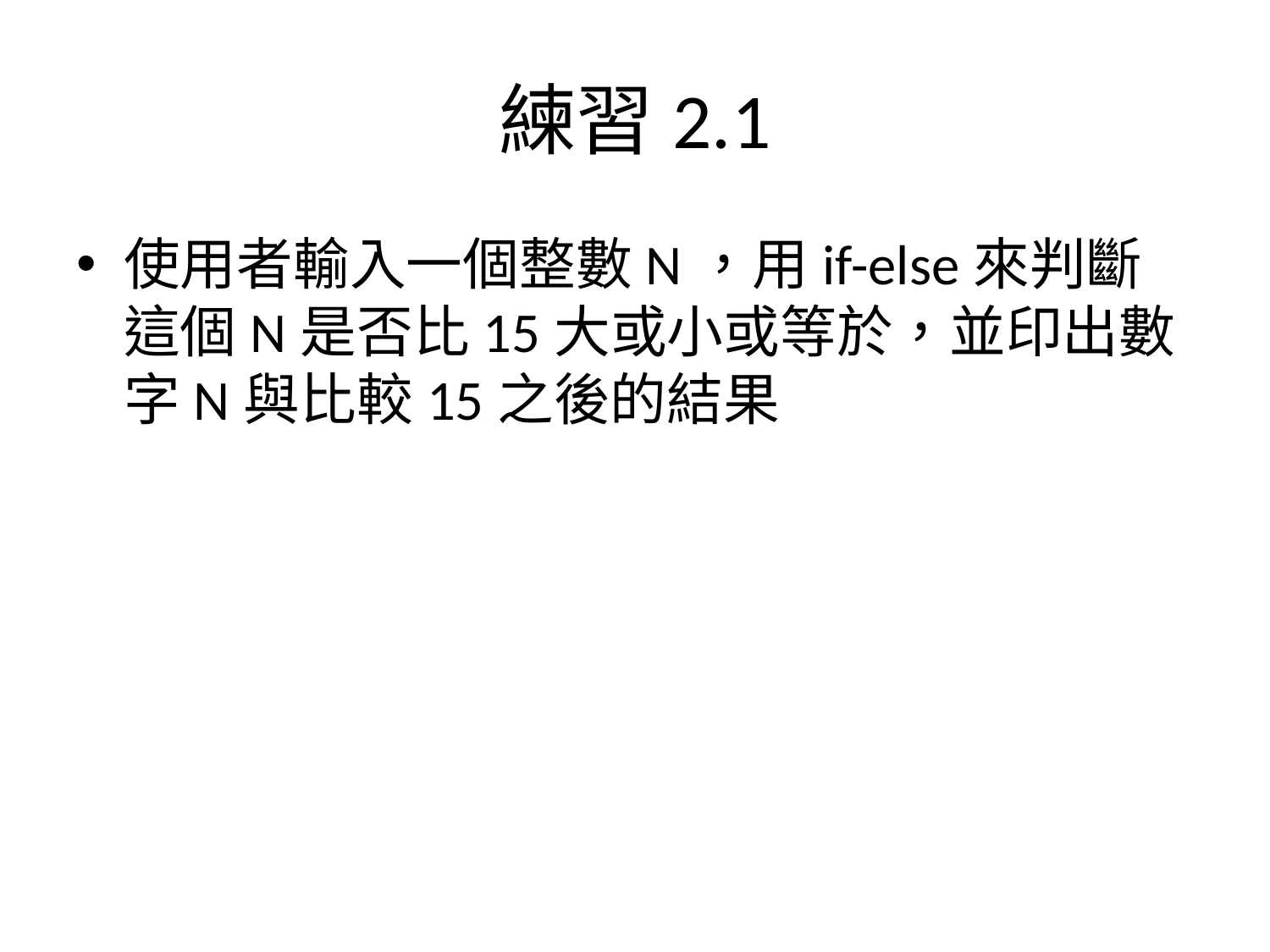

# 練習2.1
使用者輸入一個整數N，用if-else來判斷這個N是否比15大或小或等於，並印出數字N與比較15之後的結果